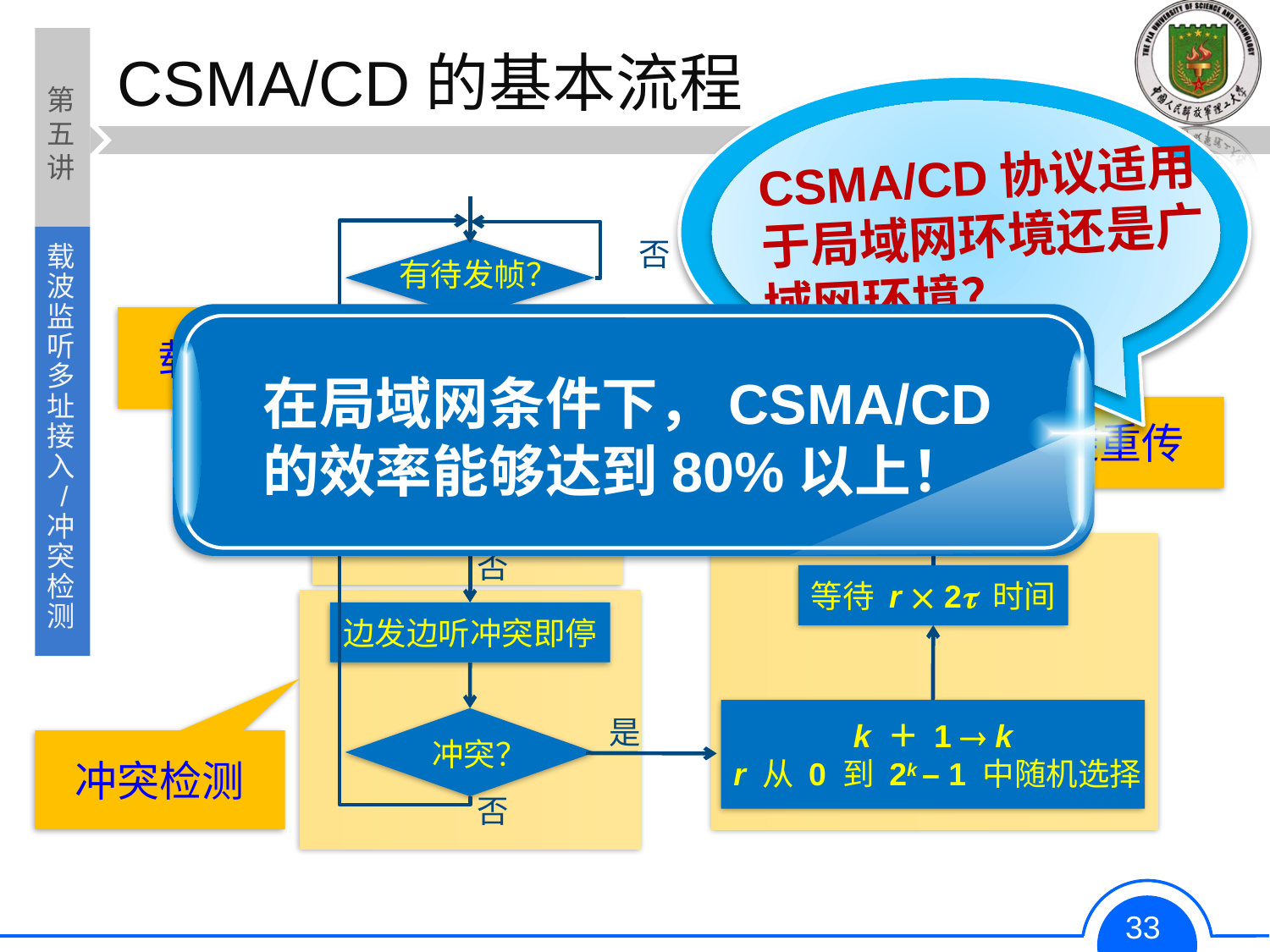

# CSMA/CD的基本流程

CSMA/CD协议适用于局域网环境还是广域网环境？

否

有待发帧？

在局域网条件下，CSMA/CD的效率能够达到80%以上！
是
载波监听
0 → k
退避重传

是

信道忙？

否
等待 r × 2τ 时间

边发边听冲突即停
k ＋ 1 → k
 r 从 0 到 2k – 1 中随机选择
是

冲突？
冲突检测
否